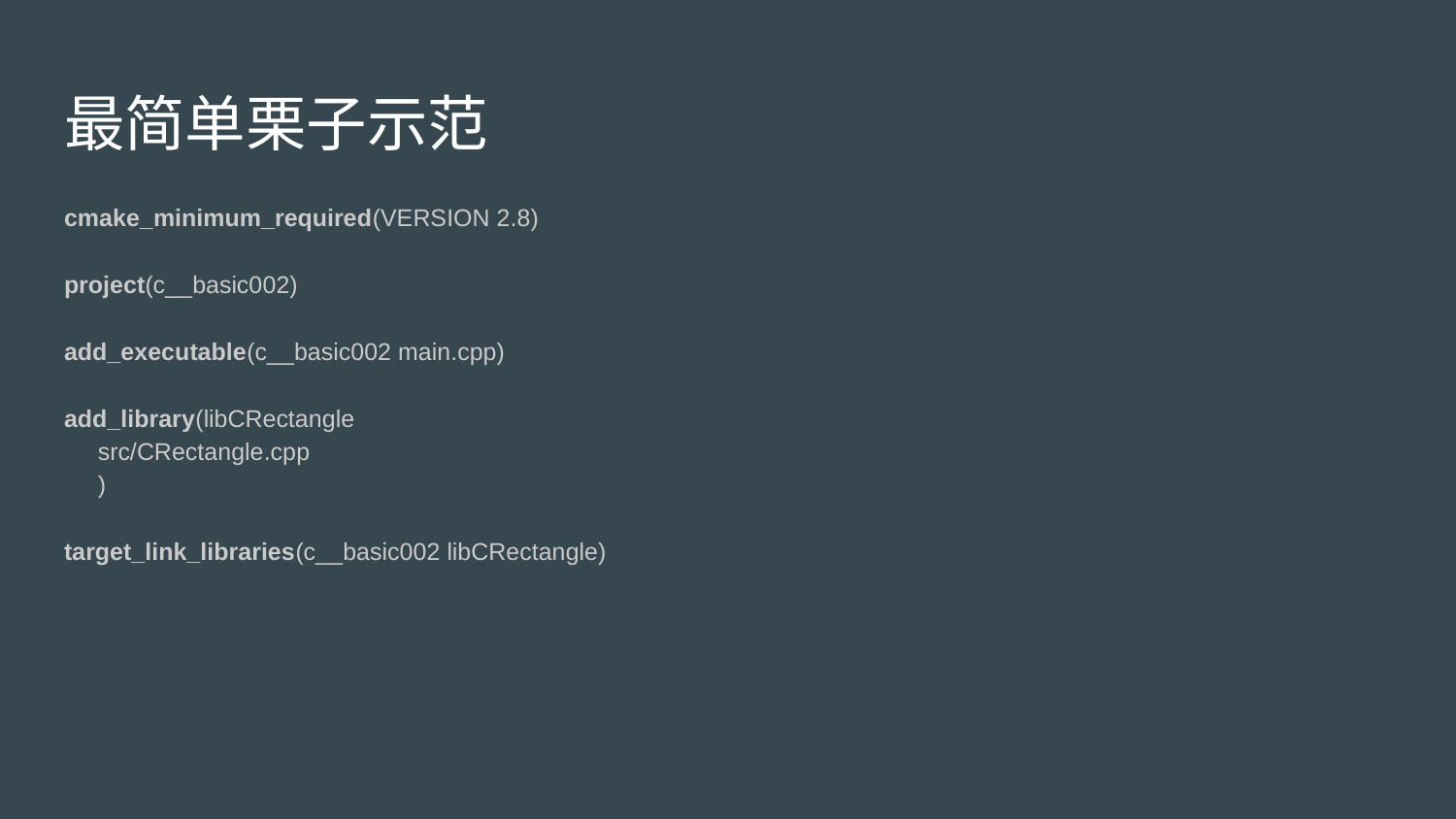

# 最简单栗子示范
cmake_minimum_required(VERSION 2.8)
project(c__basic002)
add_executable(c__basic002 main.cpp)
add_library(libCRectangle
     src/CRectangle.cpp
     )
target_link_libraries(c__basic002 libCRectangle)